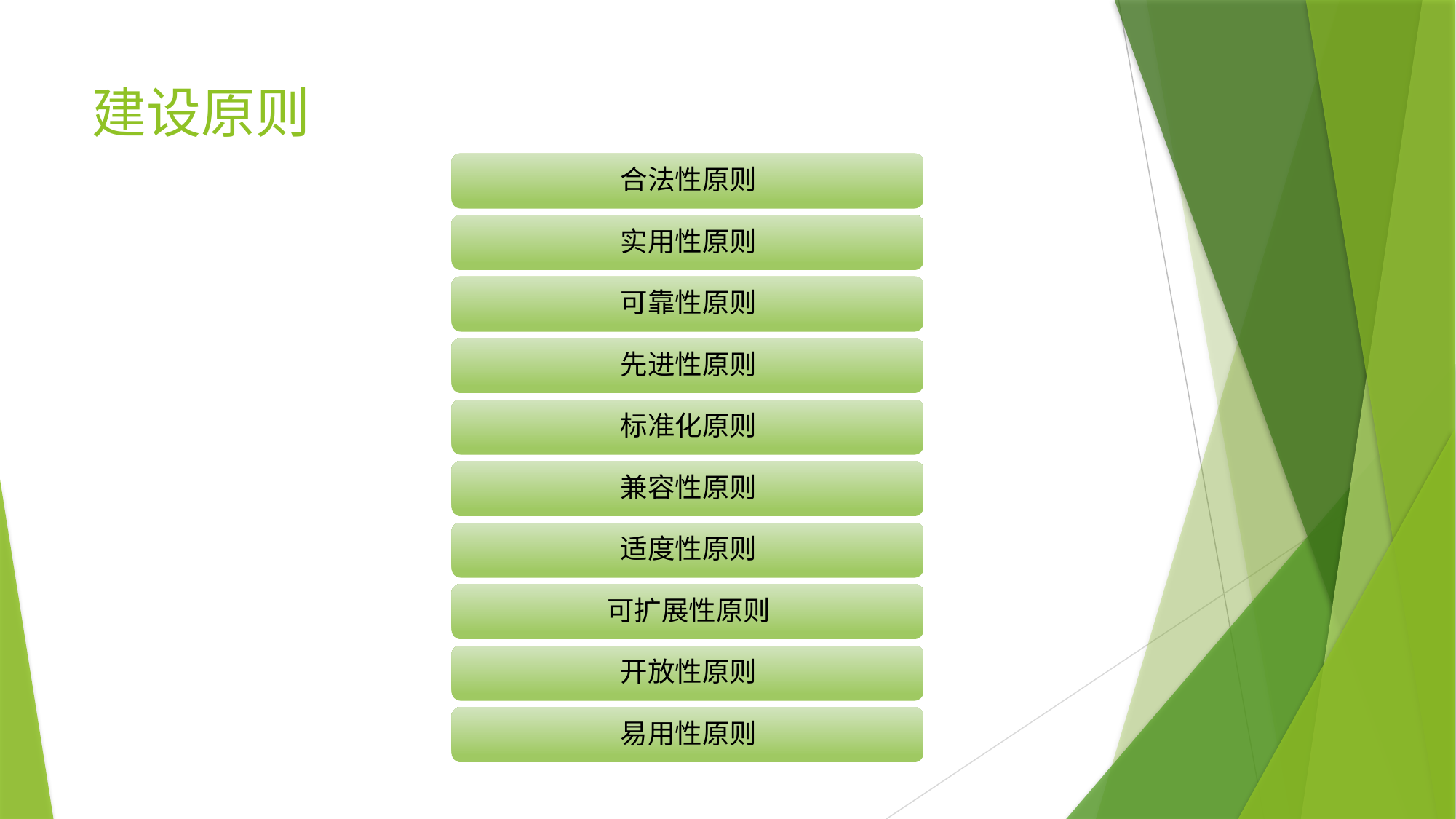

# 建设原则
合法性原则
实用性原则
可靠性原则
先进性原则
标准化原则
兼容性原则
适度性原则
可扩展性原则
开放性原则
易用性原则